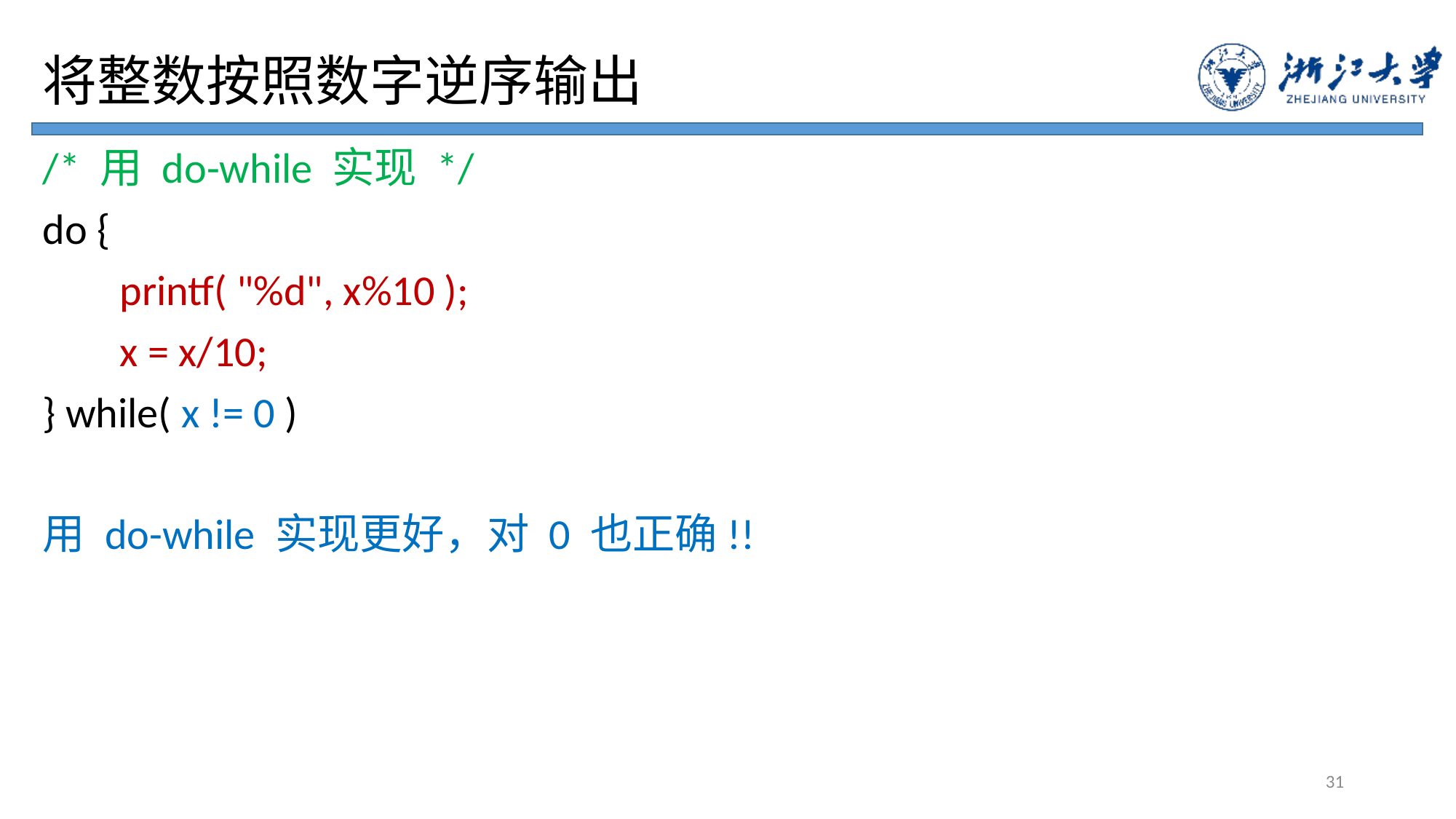

# 将整数按照数字逆序输出
/* 用 do-while 实现 */
do {
        printf( "%d", x%10 );
        x = x/10;
} while( x != 0 )

用 do-while 实现更好，对 0 也正确!!
31